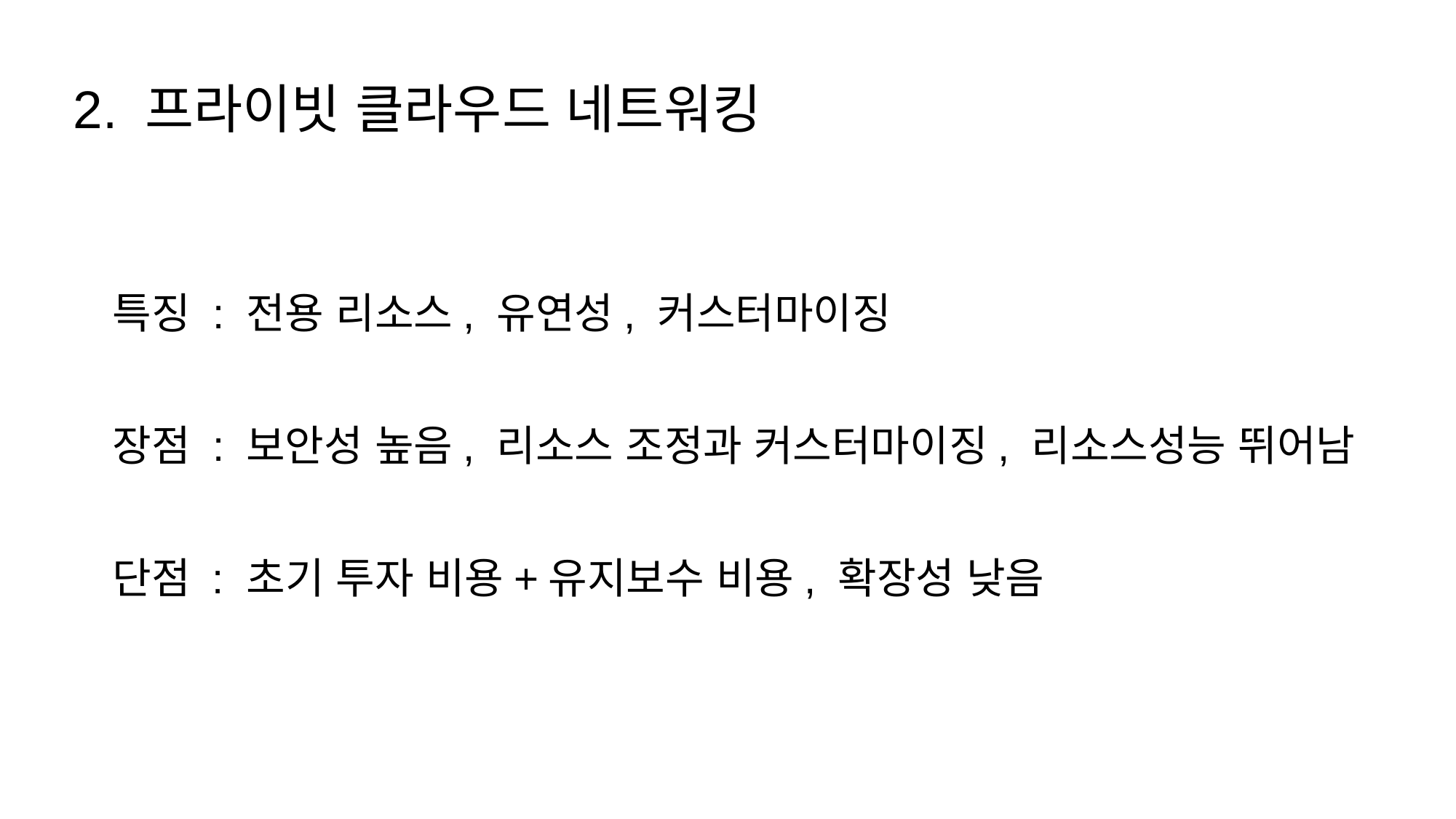

2. 프라이빗 클라우드 네트워킹
특징 : 전용 리소스, 유연성, 커스터마이징
장점 : 보안성 높음, 리소스 조정과 커스터마이징, 리소스성능 뛰어남
단점 : 초기 투자 비용+유지보수 비용, 확장성 낮음